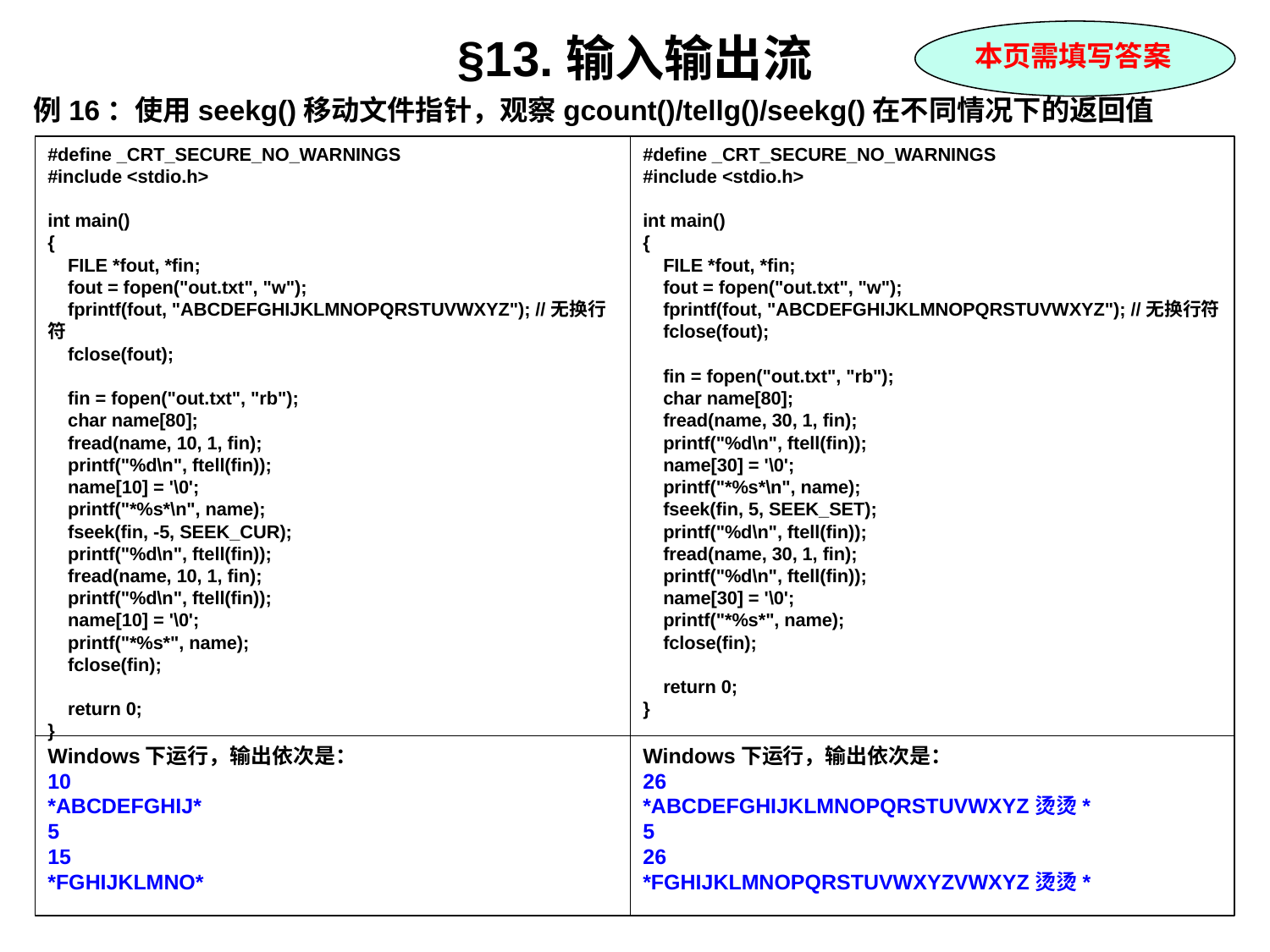

§13.输入输出流
例16：使用seekg()移动文件指针，观察gcount()/tellg()/seekg()在不同情况下的返回值
本页需填写答案
#define _CRT_SECURE_NO_WARNINGS
#include <stdio.h>

int main()
{
    FILE *fout, *fin;
    fout = fopen("out.txt", "w");
    fprintf(fout, "ABCDEFGHIJKLMNOPQRSTUVWXYZ"); //无换行符
    fclose(fout);

    fin = fopen("out.txt", "rb");
    char name[80];
    fread(name, 10, 1, fin);
    printf("%d\n", ftell(fin));
    name[10] = '\0';
    printf("*%s*\n", name);
    fseek(fin, -5, SEEK_CUR);
    printf("%d\n", ftell(fin));
    fread(name, 10, 1, fin);
    printf("%d\n", ftell(fin));
    name[10] = '\0';
    printf("*%s*", name);
    fclose(fin);

    return 0;
}
#define _CRT_SECURE_NO_WARNINGS
#include <stdio.h>

int main()
{
    FILE *fout, *fin;
    fout = fopen("out.txt", "w");
    fprintf(fout, "ABCDEFGHIJKLMNOPQRSTUVWXYZ"); //无换行符
    fclose(fout);

    fin = fopen("out.txt", "rb");
    char name[80];
    fread(name, 30, 1, fin);
    printf("%d\n", ftell(fin));
    name[30] = '\0';
    printf("*%s*\n", name);
    fseek(fin, 5, SEEK_SET);
    printf("%d\n", ftell(fin));
    fread(name, 30, 1, fin);
    printf("%d\n", ftell(fin));
    name[30] = '\0';
    printf("*%s*", name);
    fclose(fin);

    return 0;
}
Windows下运行，输出依次是：
10
*ABCDEFGHIJ*
5
15
*FGHIJKLMNO*
Windows下运行，输出依次是：
26
*ABCDEFGHIJKLMNOPQRSTUVWXYZ烫烫*
5
26
*FGHIJKLMNOPQRSTUVWXYZVWXYZ烫烫*